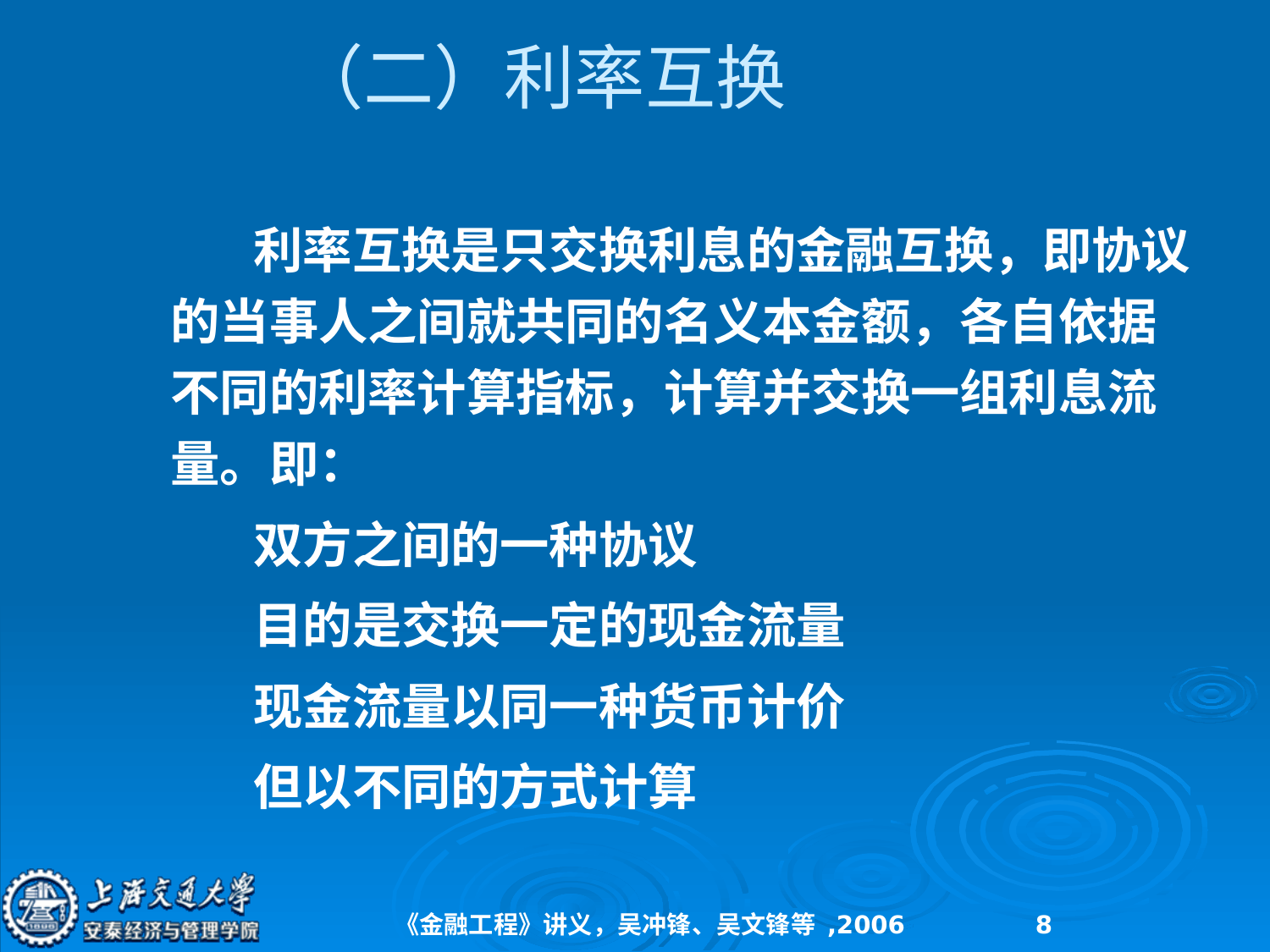

# （二）利率互换
利率互换是只交换利息的金融互换，即协议的当事人之间就共同的名义本金额，各自依据不同的利率计算指标，计算并交换一组利息流量。即：
双方之间的一种协议
目的是交换一定的现金流量
现金流量以同一种货币计价
但以不同的方式计算